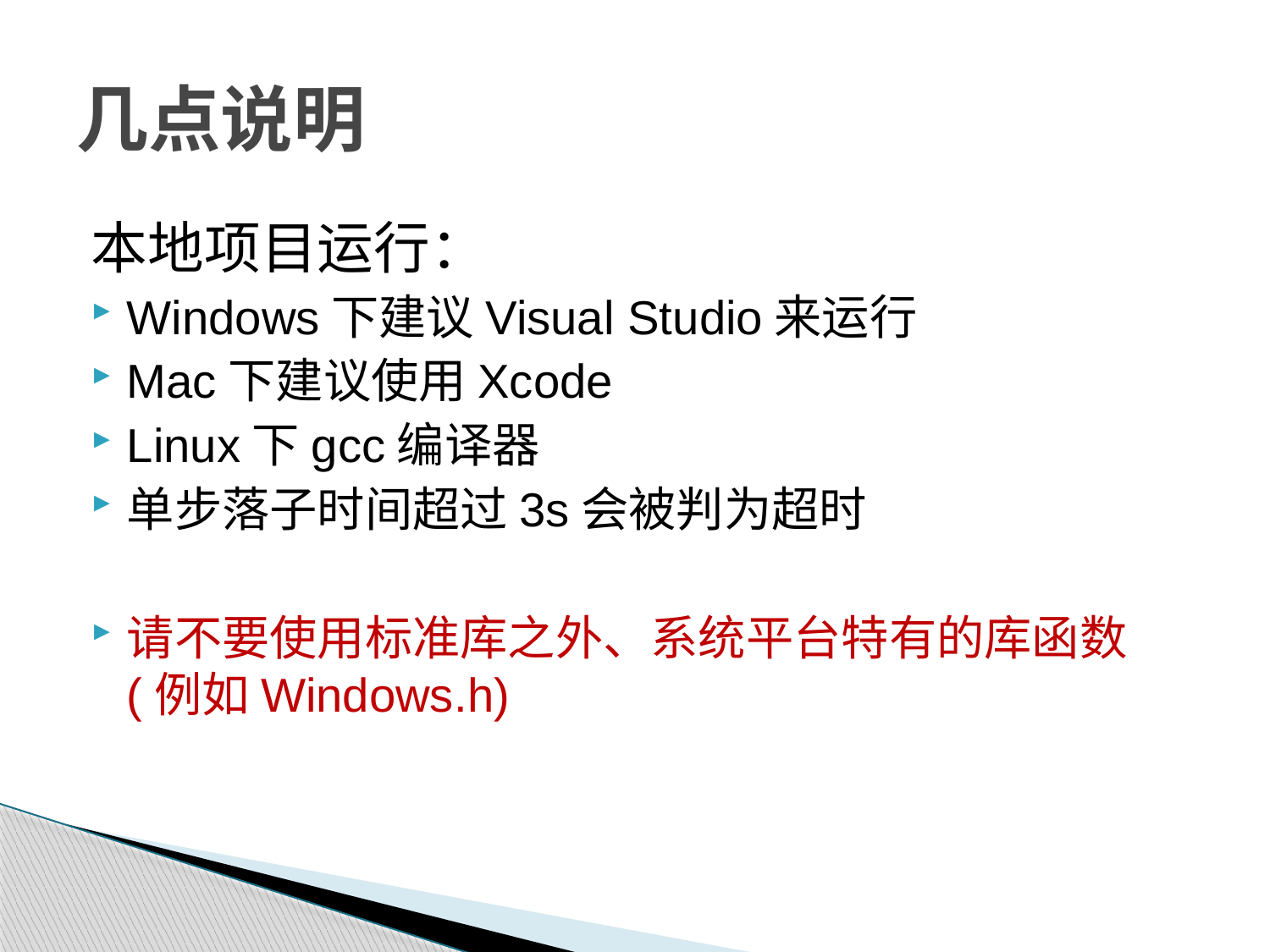

# 几点说明
本地项目运行：
Windows下建议Visual Studio来运行
Mac下建议使用Xcode
Linux下gcc编译器
单步落子时间超过3s会被判为超时

请不要使用标准库之外、系统平台特有的库函数(例如Windows.h)